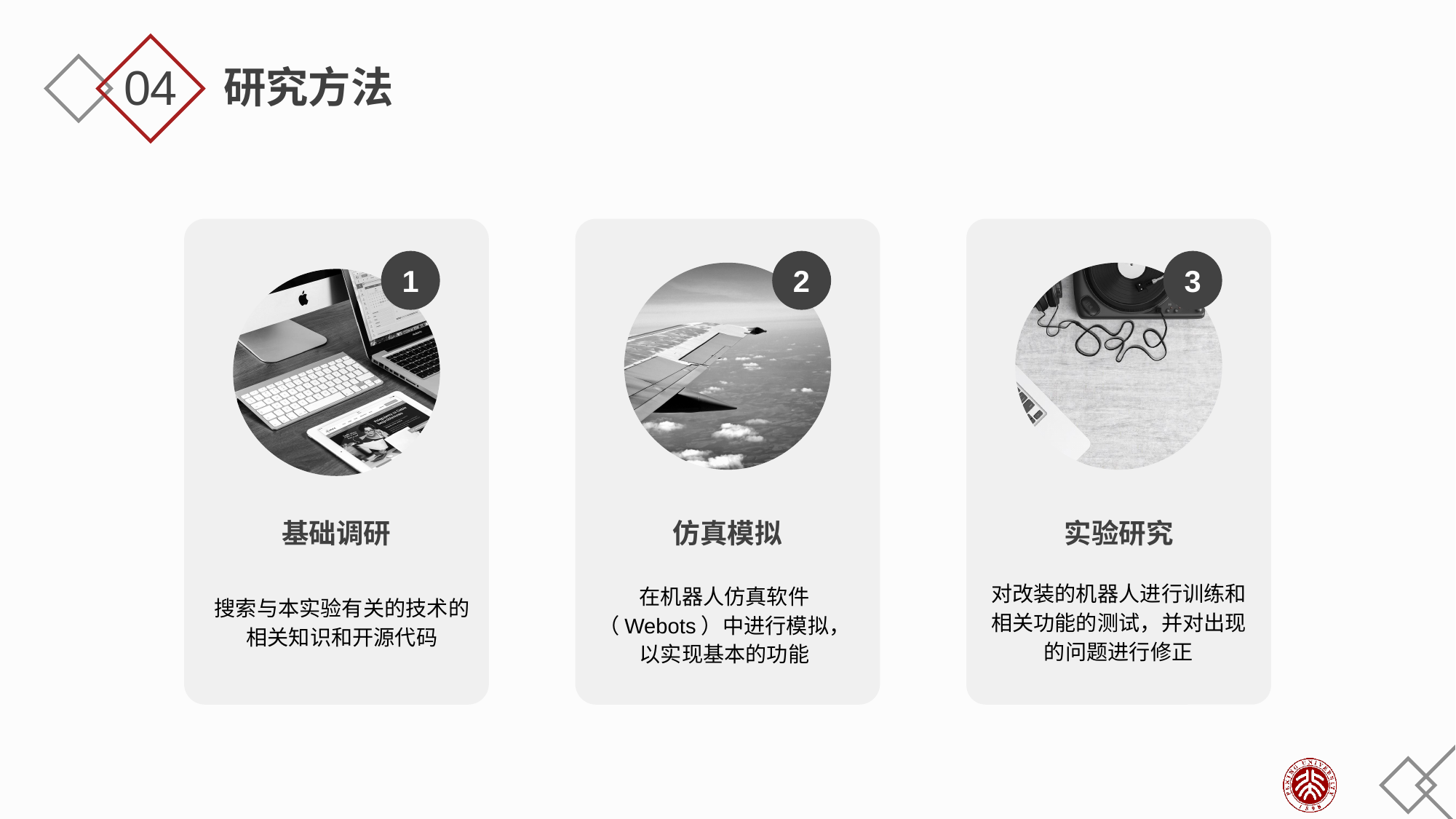

04
研究方法

1

基础调研
搜索与本实验有关的技术的相关知识和开源代码

2

仿真模拟
在机器人仿真软件（Webots）中进行模拟，以实现基本的功能

3

实验研究
对改装的机器人进行训练和相关功能的测试，并对出现的问题进行修正
10